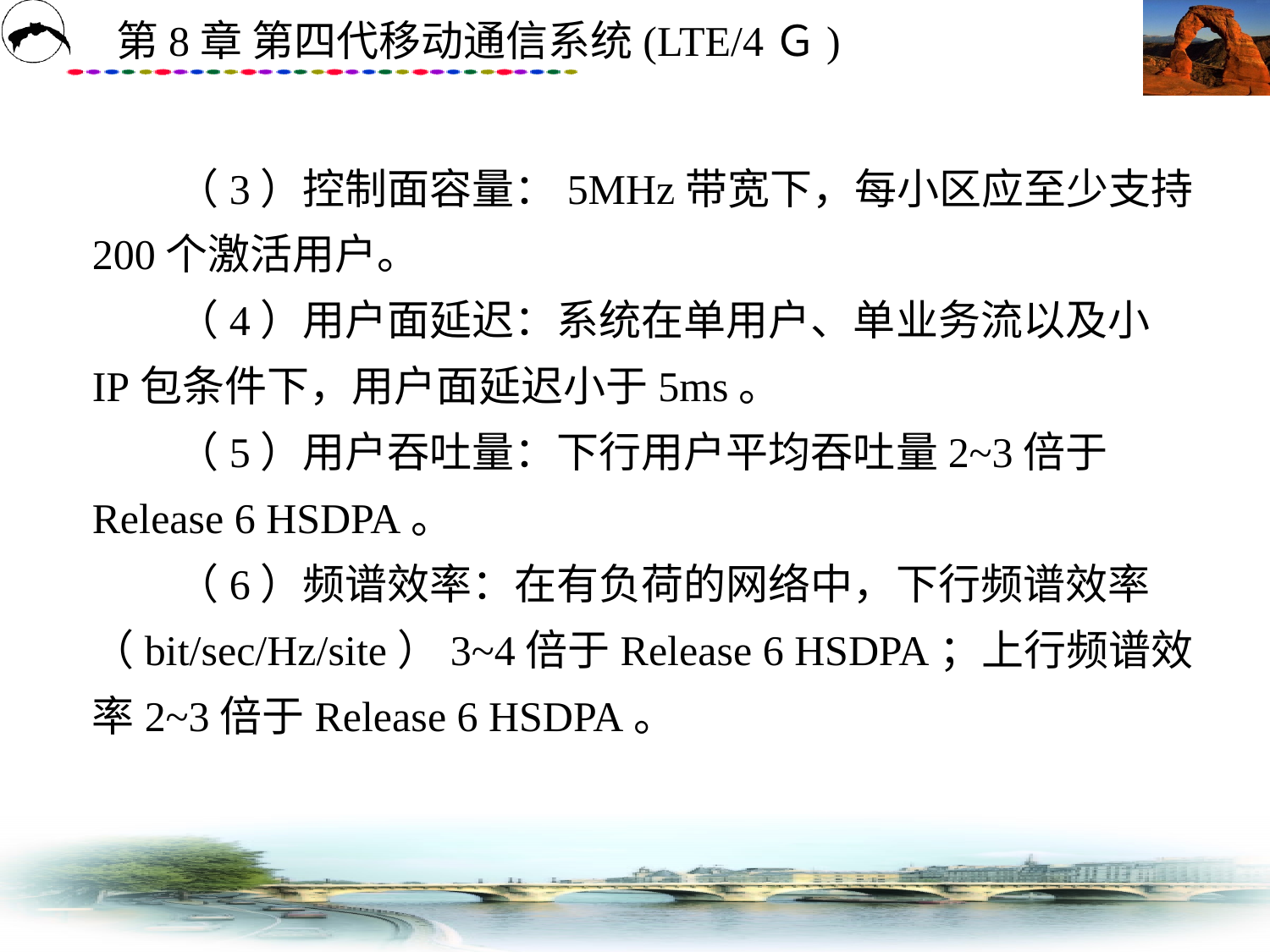

# （3）控制面容量：5MHz带宽下，每小区应至少支持200个激活用户。 　　（4）用户面延迟：系统在单用户、单业务流以及小IP包条件下，用户面延迟小于5ms。 　　（5）用户吞吐量：下行用户平均吞吐量2~3倍于Release 6 HSDPA。 　　（6）频谱效率：在有负荷的网络中，下行频谱效率（bit/sec/Hz/site）3~4倍于Release 6 HSDPA；上行频谱效率2~3倍于Release 6 HSDPA。